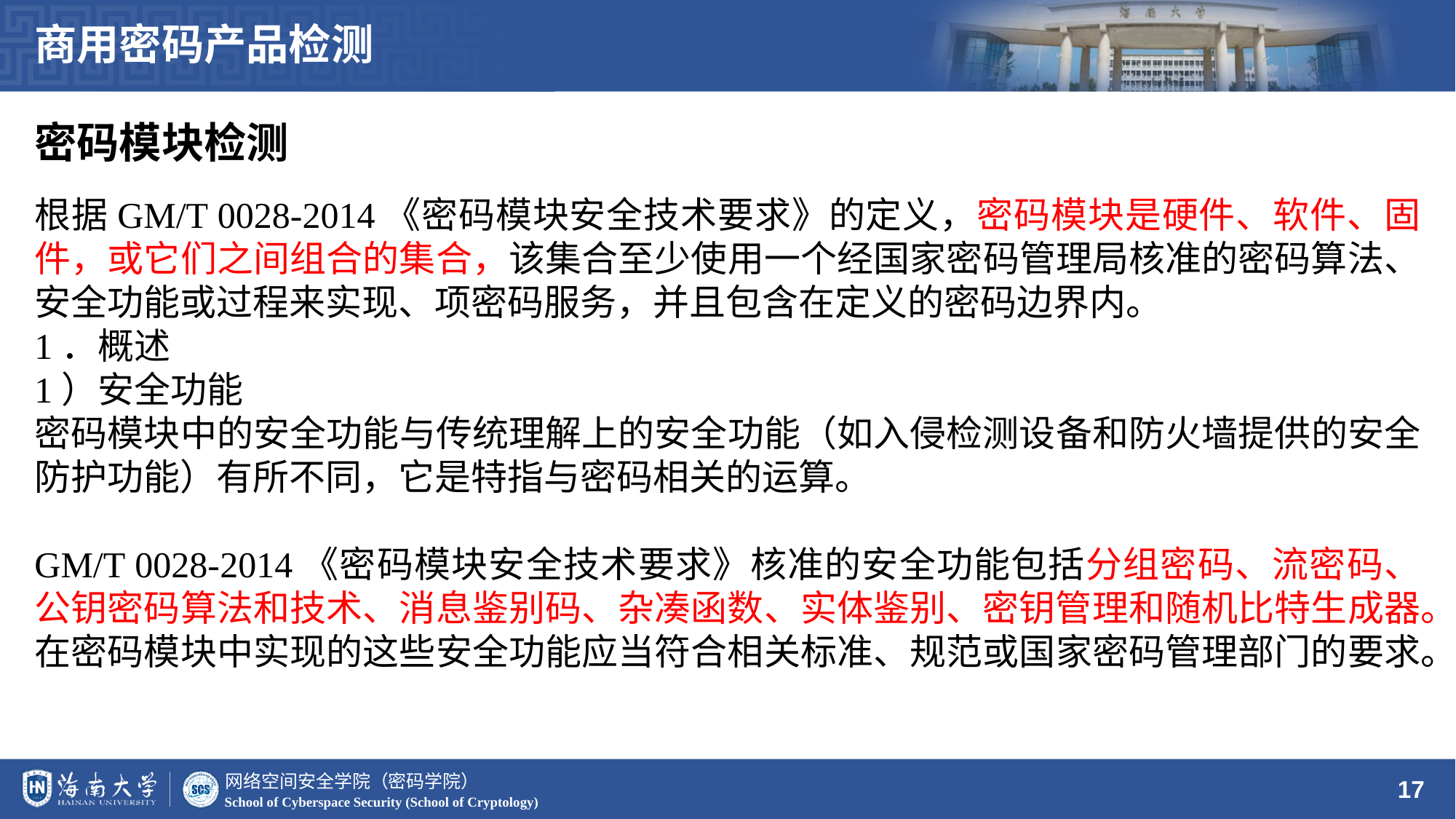

商用密码产品检测
密码模块检测
根据GM/T 0028-2014《密码模块安全技术要求》的定义，密码模块是硬件、软件、固件，或它们之间组合的集合，该集合至少使用一个经国家密码管理局核准的密码算法、安全功能或过程来实现、项密码服务，并且包含在定义的密码边界内。
1．概述
1）安全功能
密码模块中的安全功能与传统理解上的安全功能（如入侵检测设备和防火墙提供的安全防护功能）有所不同，它是特指与密码相关的运算。

GM/T 0028-2014《密码模块安全技术要求》核准的安全功能包括分组密码、流密码、公钥密码算法和技术、消息鉴别码、杂凑函数、实体鉴别、密钥管理和随机比特生成器。在密码模块中实现的这些安全功能应当符合相关标准、规范或国家密码管理部门的要求。
17